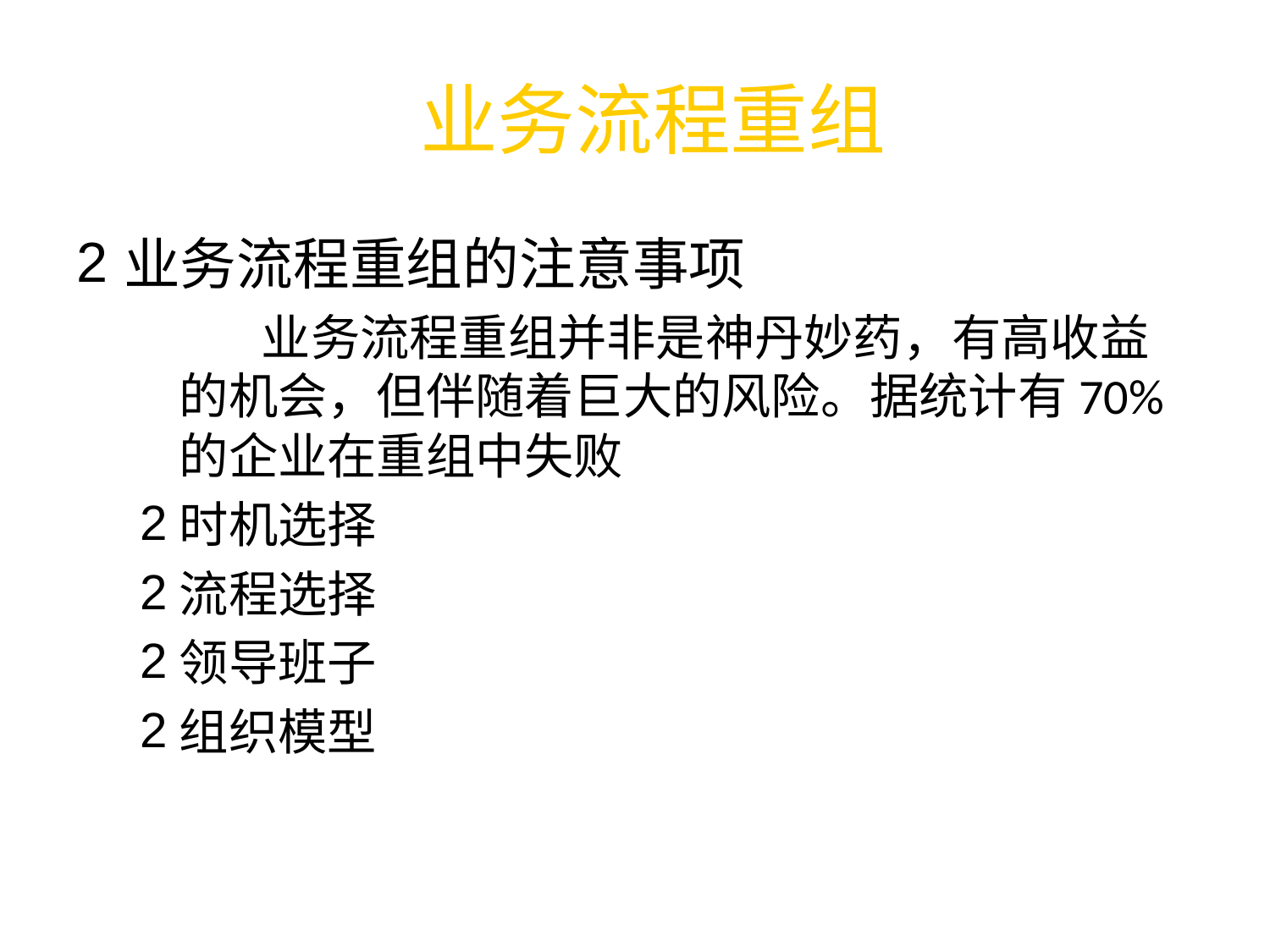

# 业务流程重组
业务流程重组的注意事项
          业务流程重组并非是神丹妙药，有高收益的机会，但伴随着巨大的风险。据统计有70%的企业在重组中失败
时机选择
流程选择
领导班子
组织模型